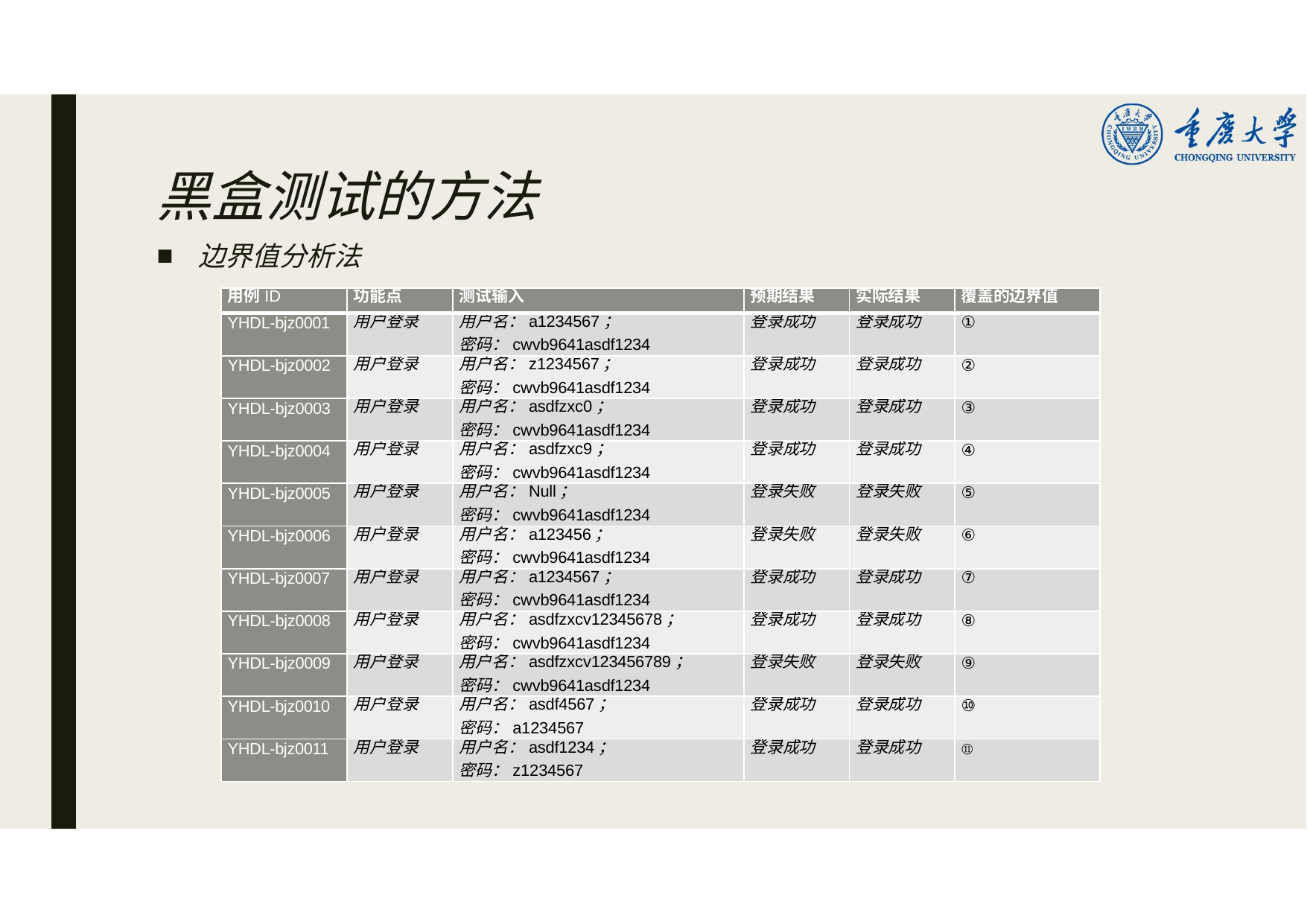

# 黑盒测试的方法
边界值分析法
| 用例ID | 功能点 | 测试输入 | 预期结果 | 实际结果 | 覆盖的边界值 |
| --- | --- | --- | --- | --- | --- |
| YHDL-bjz0001 | 用户登录 | 用户名：a1234567； 密码：cwvb9641asdf1234 | 登录成功 | 登录成功 | ① |
| YHDL-bjz0002 | 用户登录 | 用户名：z1234567； 密码：cwvb9641asdf1234 | 登录成功 | 登录成功 | ② |
| YHDL-bjz0003 | 用户登录 | 用户名：asdfzxc0； 密码：cwvb9641asdf1234 | 登录成功 | 登录成功 | ③ |
| YHDL-bjz0004 | 用户登录 | 用户名：asdfzxc9； 密码：cwvb9641asdf1234 | 登录成功 | 登录成功 | ④ |
| YHDL-bjz0005 | 用户登录 | 用户名：Null； 密码：cwvb9641asdf1234 | 登录失败 | 登录失败 | ⑤ |
| YHDL-bjz0006 | 用户登录 | 用户名：a123456； 密码：cwvb9641asdf1234 | 登录失败 | 登录失败 | ⑥ |
| YHDL-bjz0007 | 用户登录 | 用户名：a1234567； 密码：cwvb9641asdf1234 | 登录成功 | 登录成功 | ⑦ |
| YHDL-bjz0008 | 用户登录 | 用户名：asdfzxcv12345678； 密码：cwvb9641asdf1234 | 登录成功 | 登录成功 | ⑧ |
| YHDL-bjz0009 | 用户登录 | 用户名：asdfzxcv123456789； 密码：cwvb9641asdf1234 | 登录失败 | 登录失败 | ⑨ |
| YHDL-bjz0010 | 用户登录 | 用户名：asdf4567； 密码：a1234567 | 登录成功 | 登录成功 | ⑩ |
| YHDL-bjz0011 | 用户登录 | 用户名：asdf1234； 密码：z1234567 | 登录成功 | 登录成功 | ⑪ |